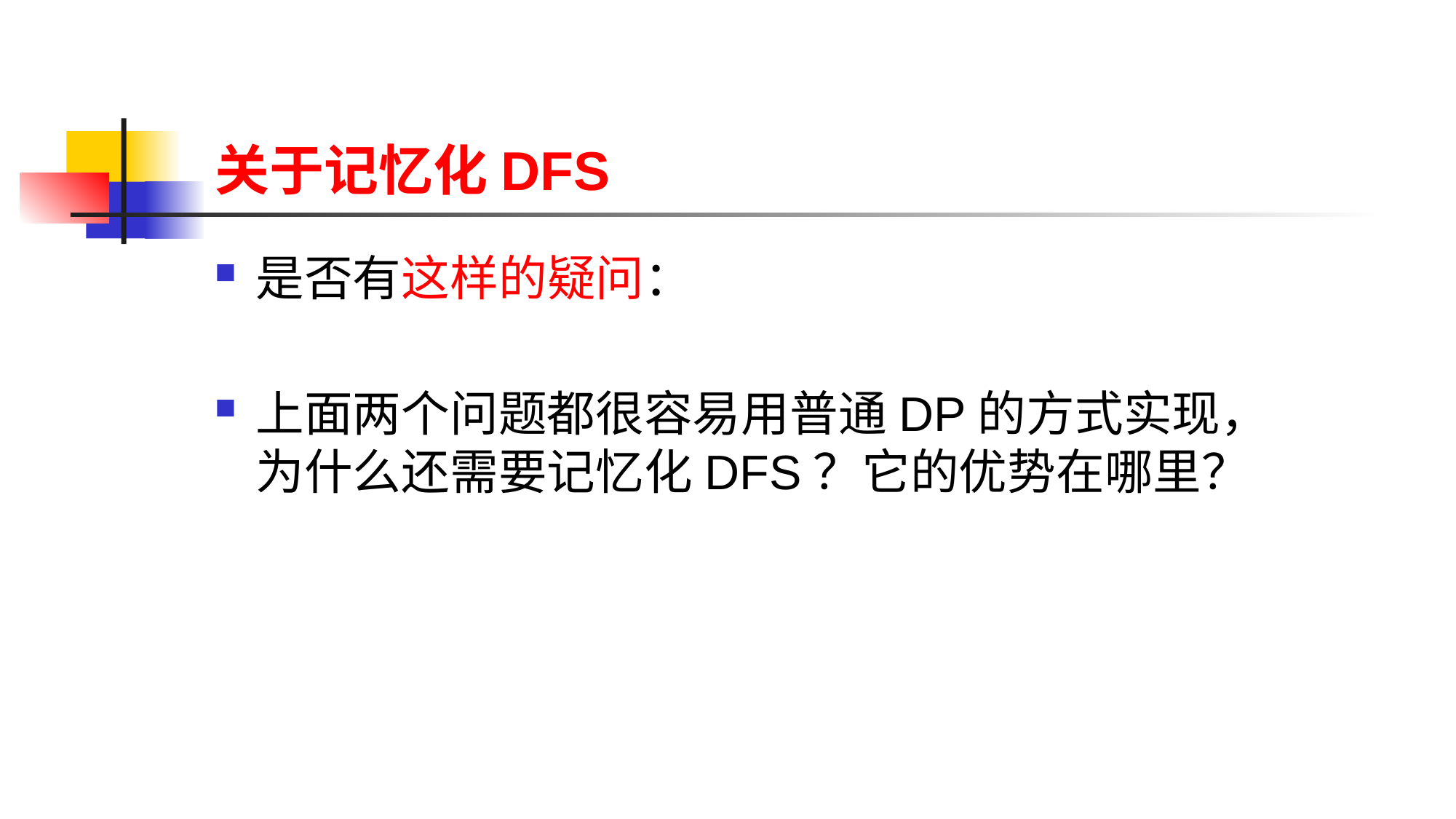

# 关于记忆化DFS
是否有这样的疑问：

上面两个问题都很容易用普通DP的方式实现，为什么还需要记忆化DFS？它的优势在哪里？

27